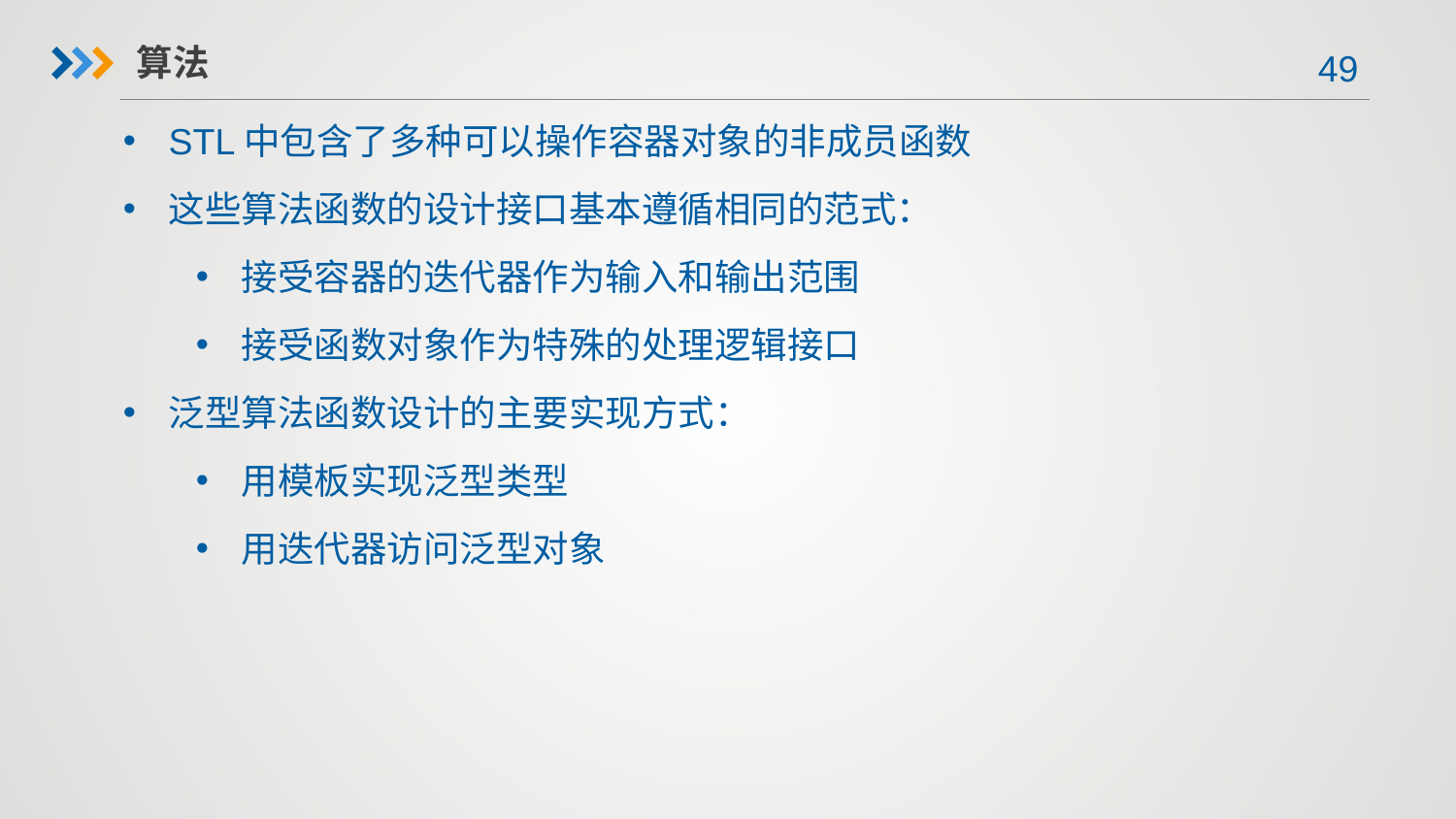

算法
STL中包含了多种可以操作容器对象的非成员函数
这些算法函数的设计接口基本遵循相同的范式：
接受容器的迭代器作为输入和输出范围
接受函数对象作为特殊的处理逻辑接口
泛型算法函数设计的主要实现方式：
用模板实现泛型类型
用迭代器访问泛型对象